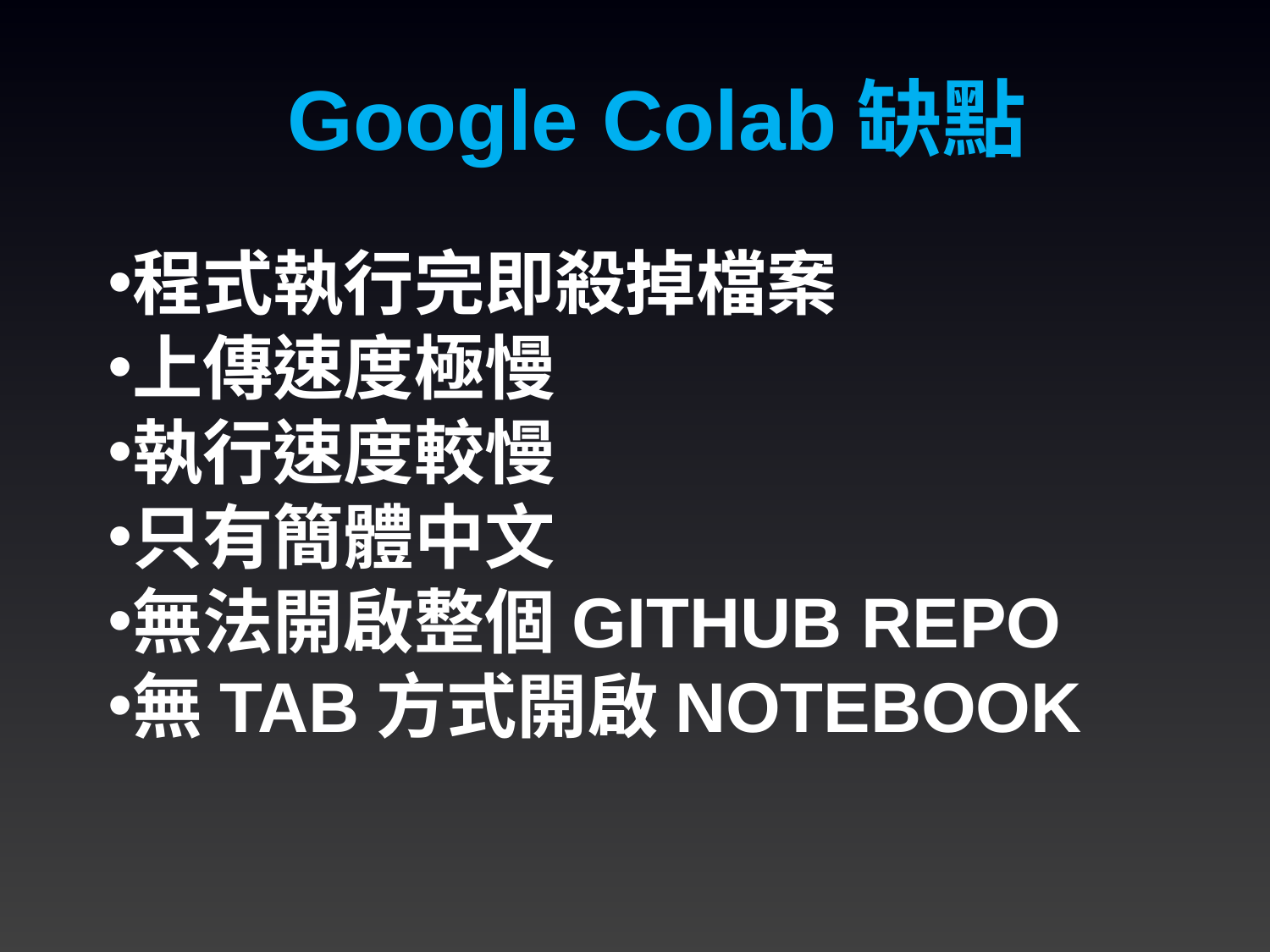

Google Colab缺點
程式執行完即殺掉檔案
上傳速度極慢
執行速度較慢
只有簡體中文
無法開啟整個GITHUB REPO
無TAB方式開啟NOTEBOOK